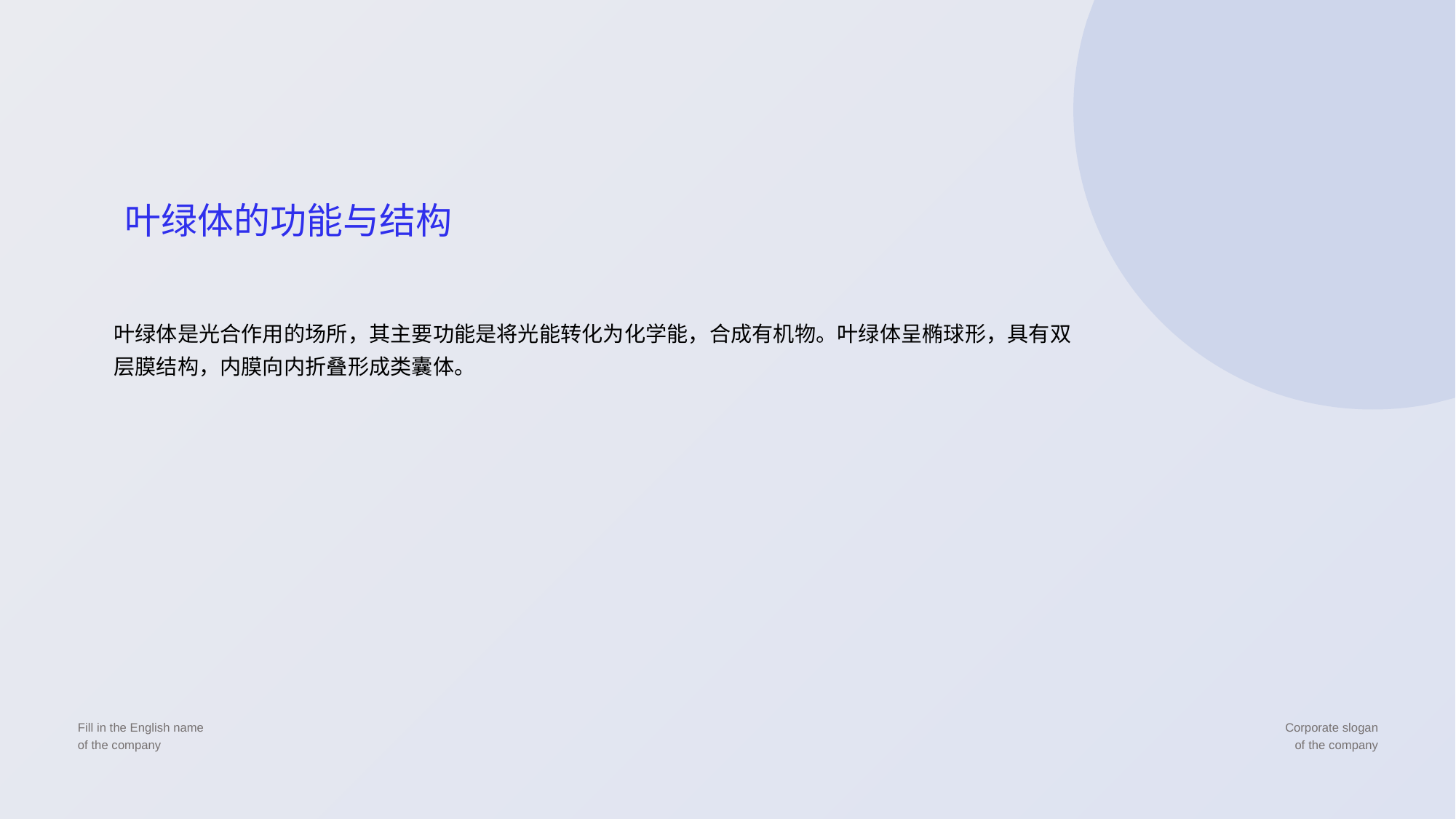

叶绿体的功能与结构
叶绿体是光合作用的场所，其主要功能是将光能转化为化学能，合成有机物。叶绿体呈椭球形，具有双层膜结构，内膜向内折叠形成类囊体。
Fill in the English name
of the company
Corporate slogan
of the company